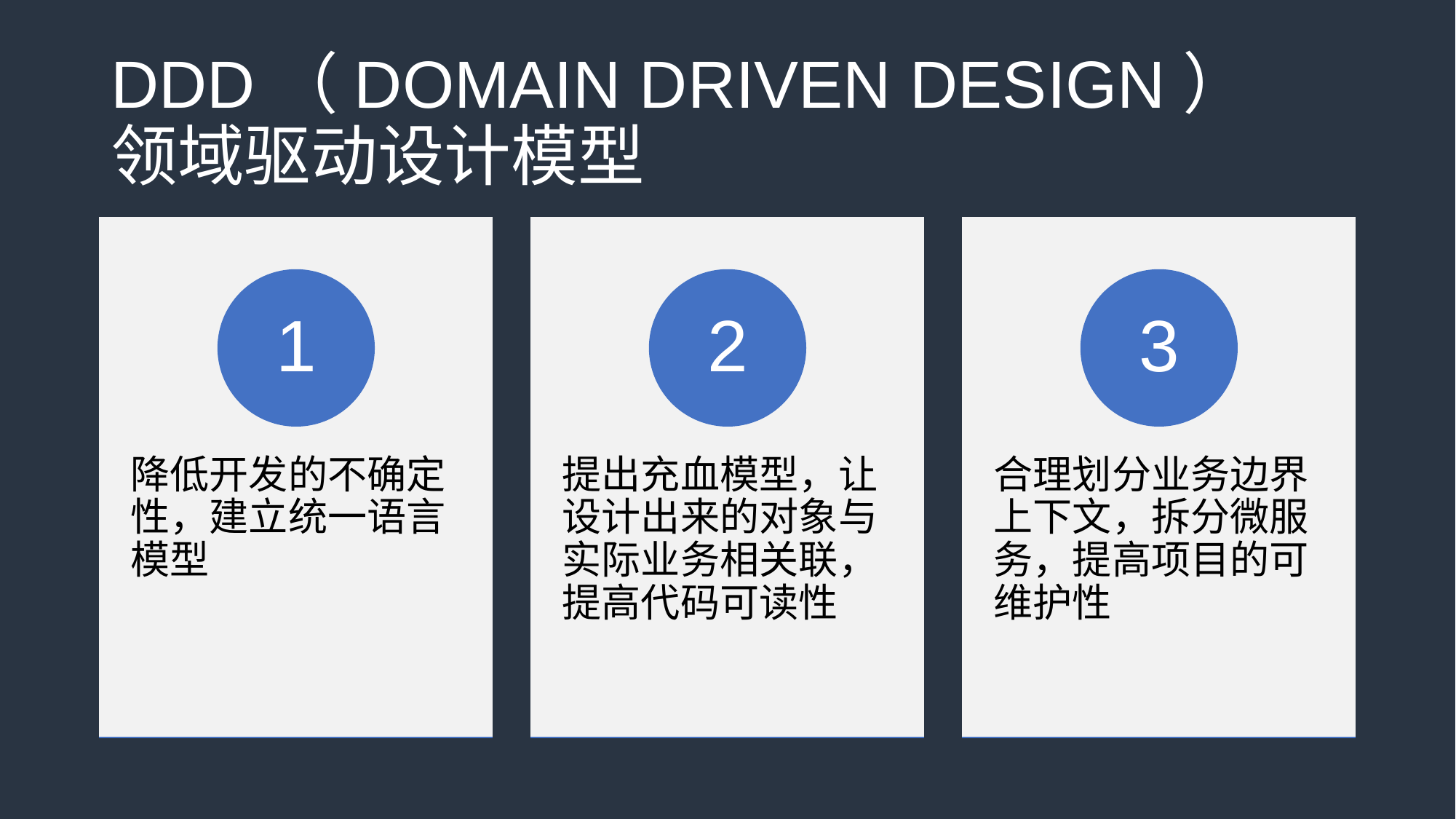

# DDD（DOMAIN DRIVEN DESIGN） 领域驱动设计模型
降低开发的不确定性，建立统一语言模型
1
提出充血模型，让设计出来的对象与实际业务相关联，提高代码可读性
2
合理划分业务边界上下文，拆分微服务，提高项目的可维护性
3